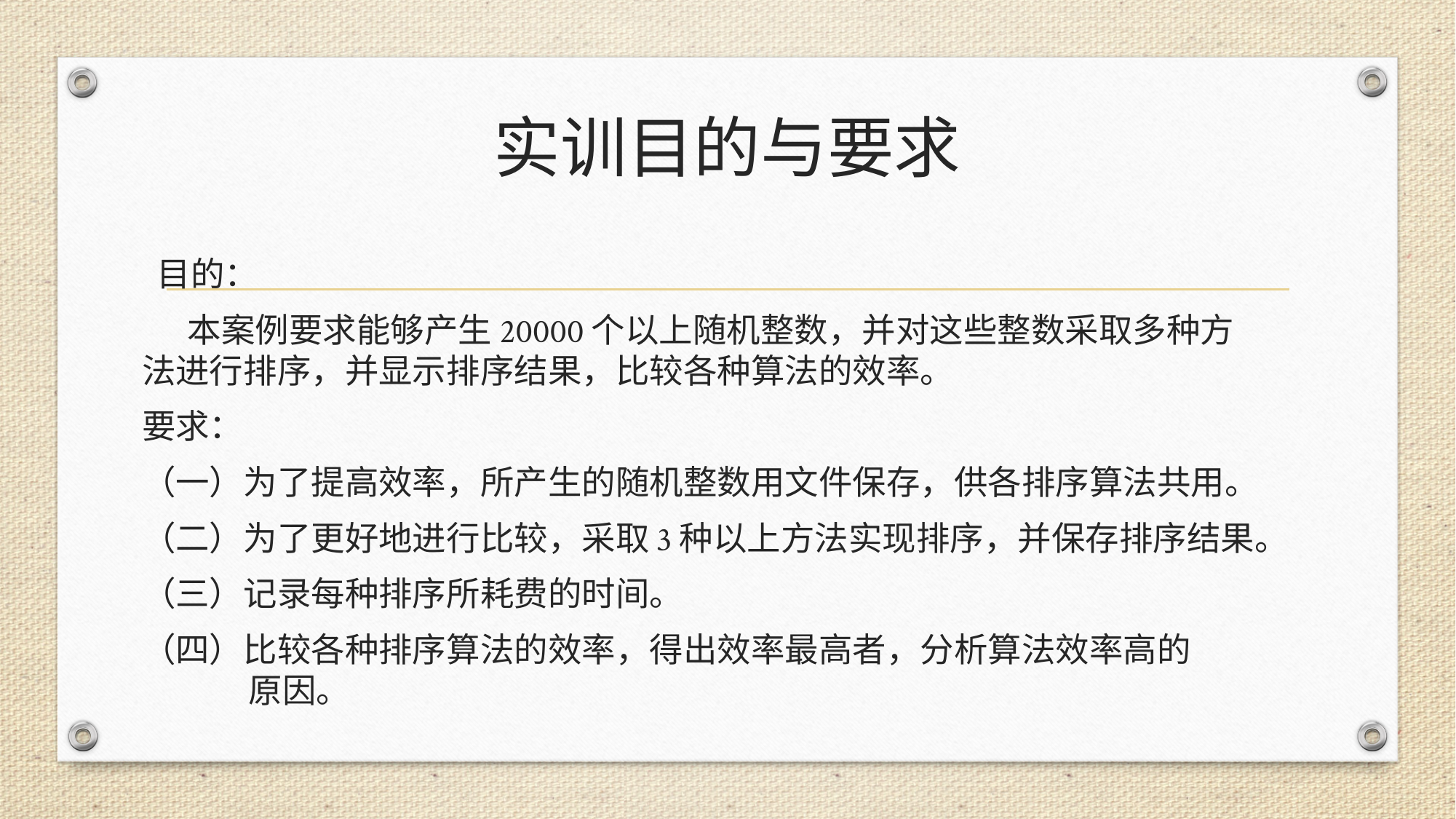

# 实训目的与要求
 目的：
     本案例要求能够产生20000个以上随机整数，并对这些整数采取多种方法进行排序，并显示排序结果，比较各种算法的效率。
要求：
（一）为了提高效率，所产生的随机整数用文件保存，供各排序算法共用。
（二）为了更好地进行比较，采取3种以上方法实现排序，并保存排序结果。
（三）记录每种排序所耗费的时间。
（四）比较各种排序算法的效率，得出效率最高者，分析算法效率高的                        原因。